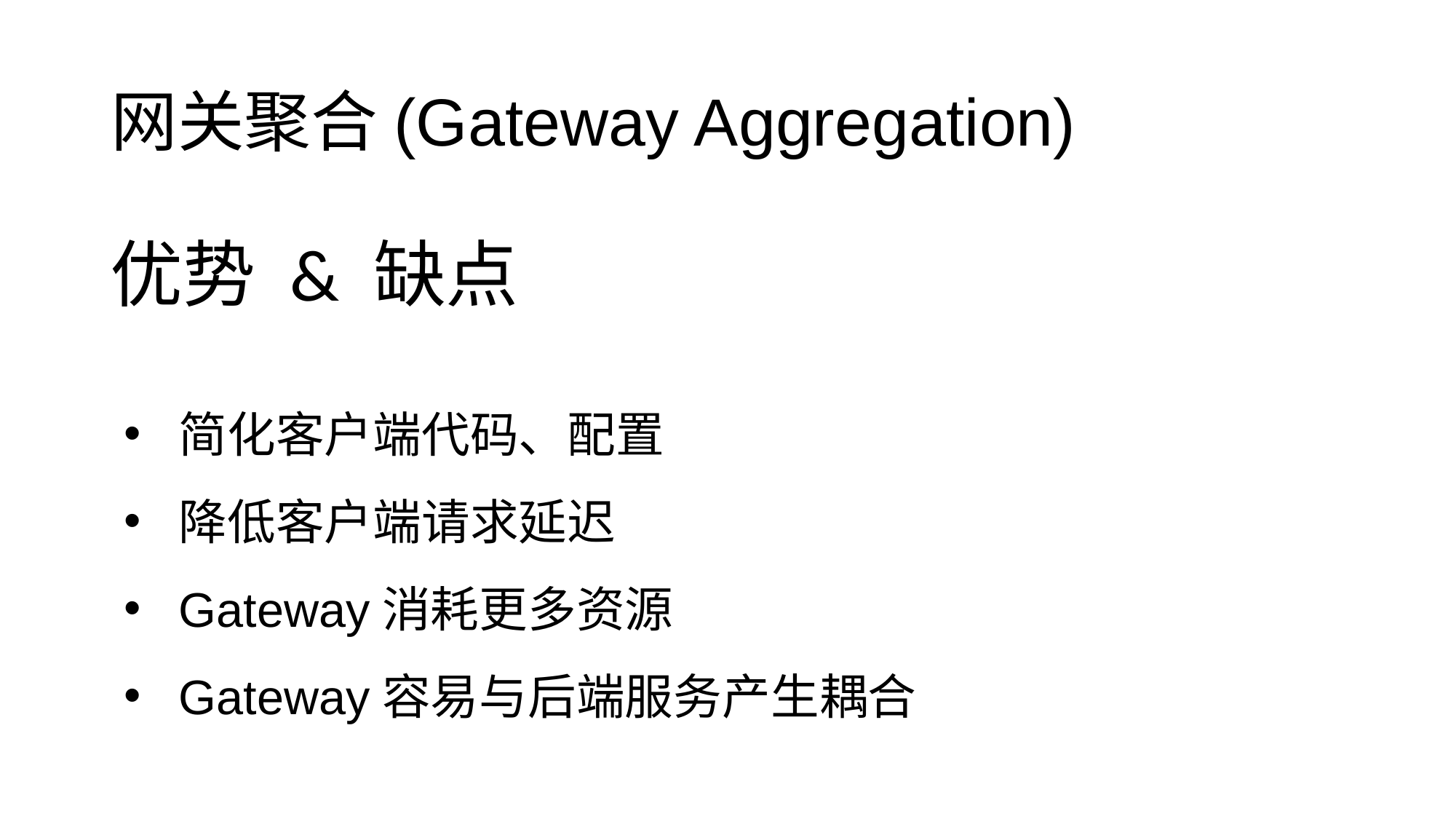

# 网关聚合(Gateway Aggregation)
优势 & 缺点
简化客户端代码、配置
降低客户端请求延迟
Gateway消耗更多资源
Gateway容易与后端服务产生耦合